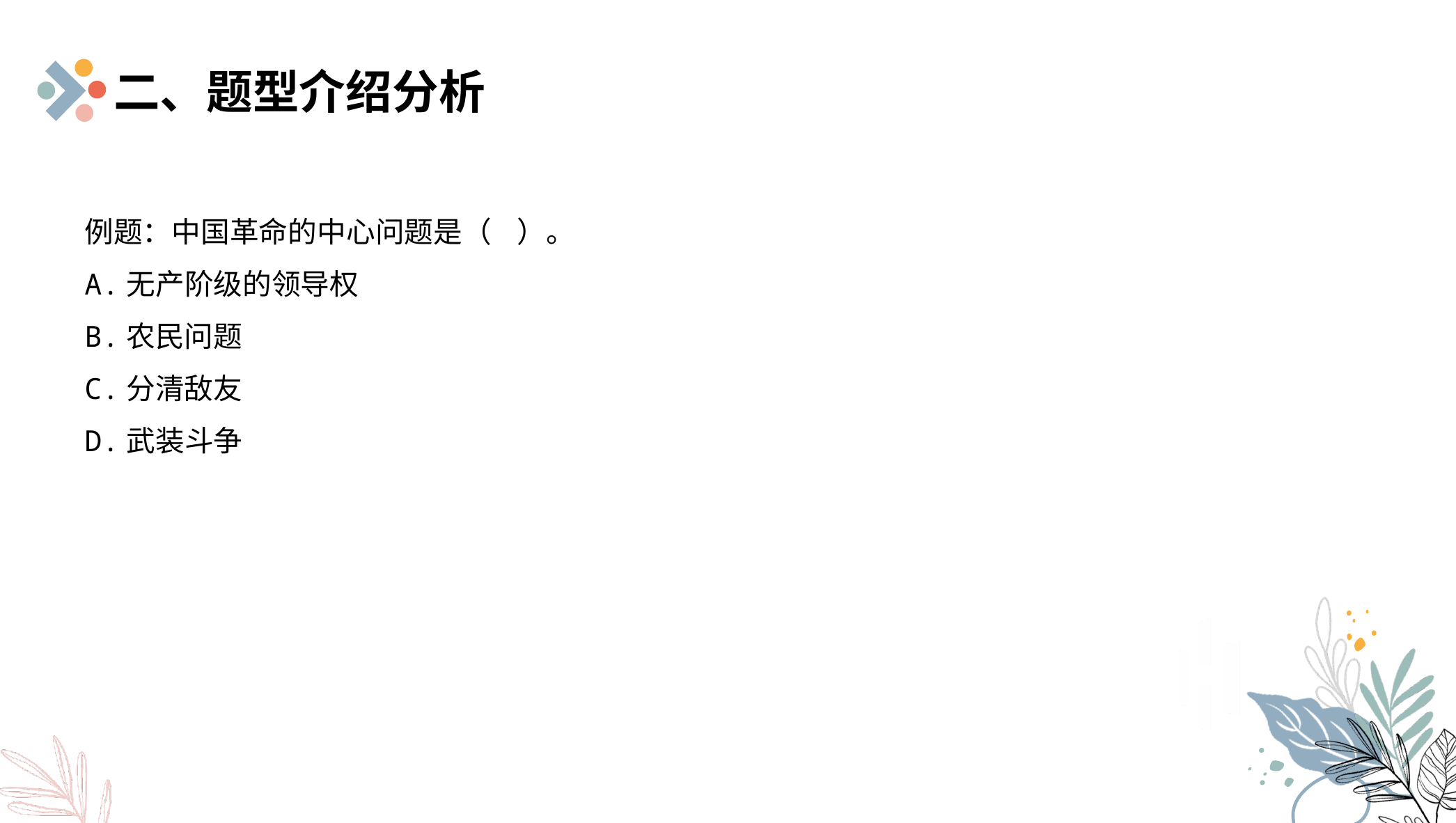

二、题型介绍分析
例题：中国革命的中心问题是（    ）。
A.无产阶级的领导权
B.农民问题
C.分清敌友
D.武装斗争